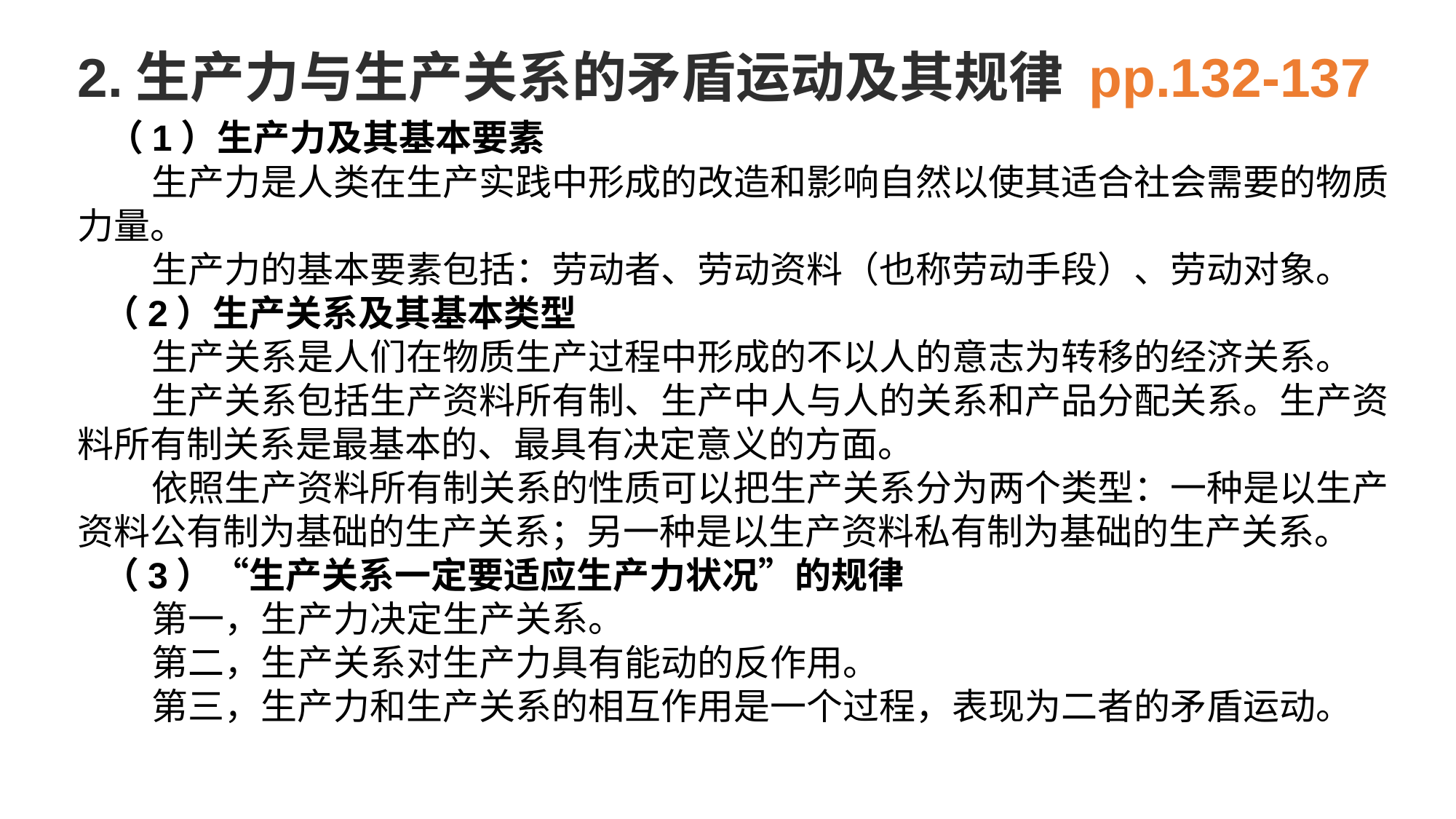

2.生产力与生产关系的矛盾运动及其规律 pp.132-137
  （1）生产力及其基本要素
        生产力是人类在生产实践中形成的改造和影响自然以使其适合社会需要的物质力量。
        生产力的基本要素包括：劳动者、劳动资料（也称劳动手段）、劳动对象。
  （2）生产关系及其基本类型
        生产关系是人们在物质生产过程中形成的不以人的意志为转移的经济关系。
        生产关系包括生产资料所有制、生产中人与人的关系和产品分配关系。生产资料所有制关系是最基本的、最具有决定意义的方面。
        依照生产资料所有制关系的性质可以把生产关系分为两个类型：一种是以生产资料公有制为基础的生产关系；另一种是以生产资料私有制为基础的生产关系。
  （3）“生产关系一定要适应生产力状况”的规律
        第一，生产力决定生产关系。
        第二，生产关系对生产力具有能动的反作用。
        第三，生产力和生产关系的相互作用是一个过程，表现为二者的矛盾运动。